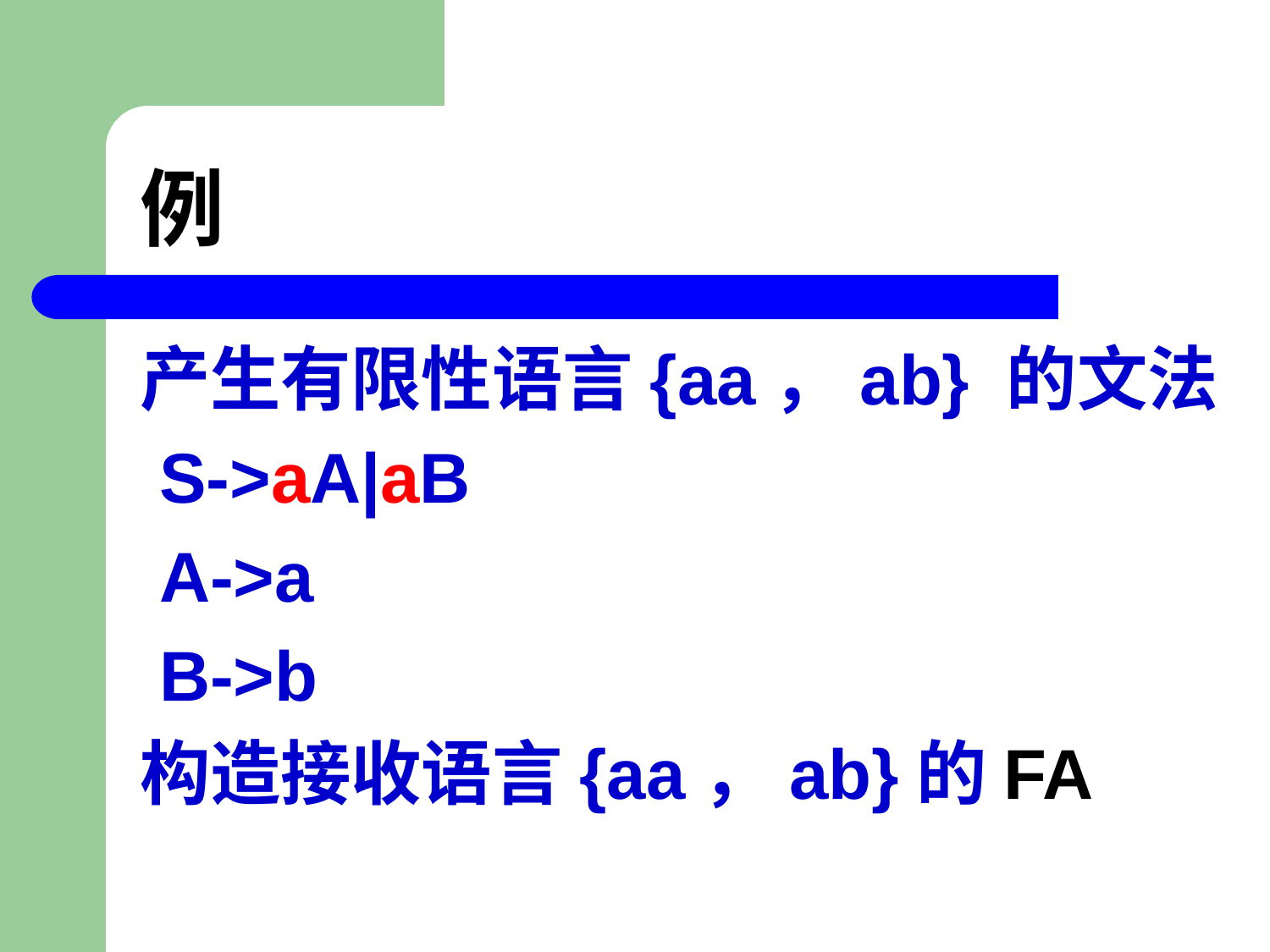

# 例
产生有限性语言{aa，ab} 的文法
 S->aA|aB
 A->a
 B->b
构造接收语言{aa，ab}的FA